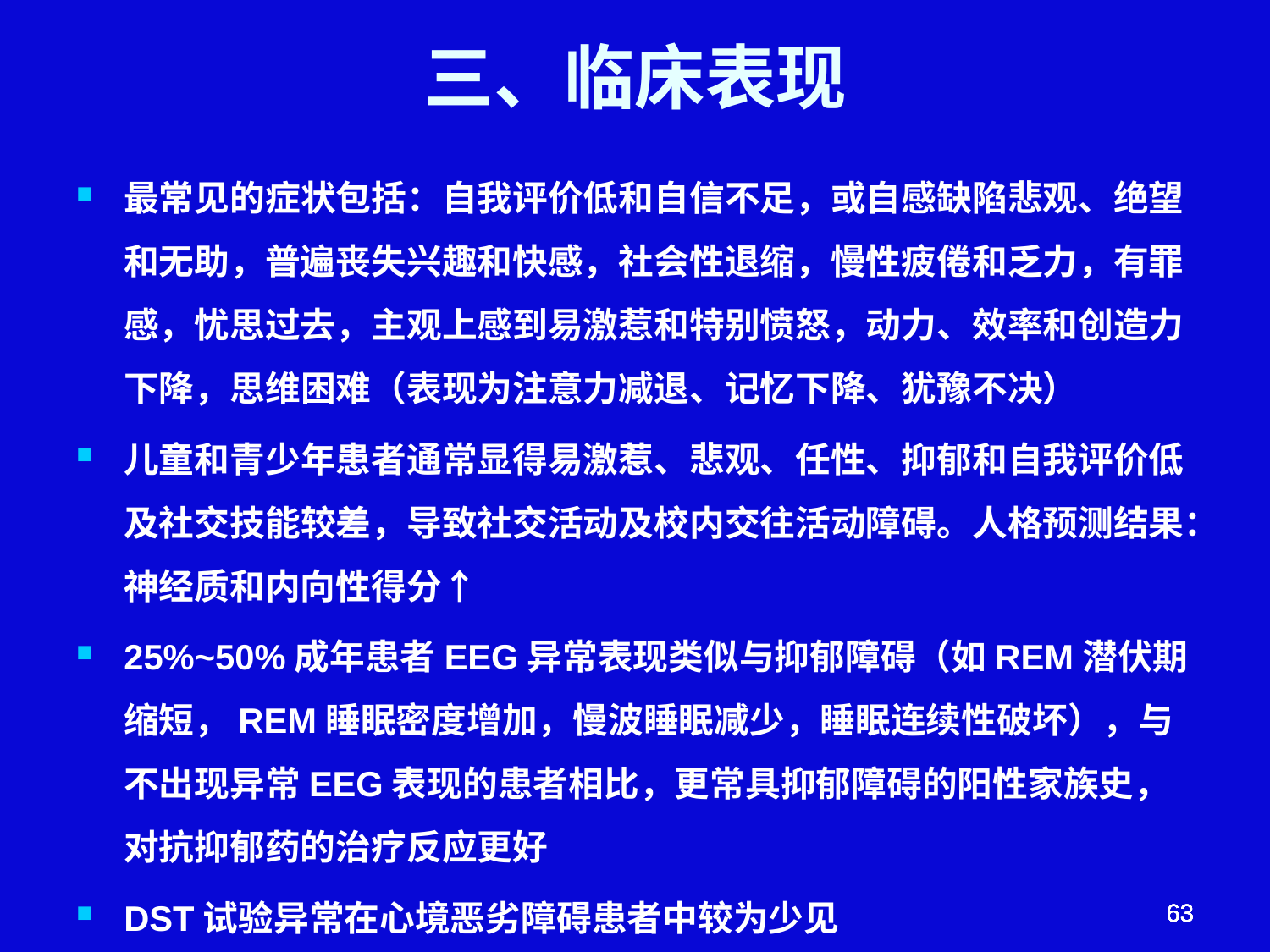

# 三、临床表现
最常见的症状包括：自我评价低和自信不足，或自感缺陷悲观、绝望和无助，普遍丧失兴趣和快感，社会性退缩，慢性疲倦和乏力，有罪感，忧思过去，主观上感到易激惹和特别愤怒，动力、效率和创造力下降，思维困难（表现为注意力减退、记忆下降、犹豫不决）
儿童和青少年患者通常显得易激惹、悲观、任性、抑郁和自我评价低及社交技能较差，导致社交活动及校内交往活动障碍。人格预测结果：神经质和内向性得分↑
25%~50%成年患者EEG异常表现类似与抑郁障碍（如REM潜伏期缩短，REM睡眠密度增加，慢波睡眠减少，睡眠连续性破坏），与不出现异常EEG表现的患者相比，更常具抑郁障碍的阳性家族史，对抗抑郁药的治疗反应更好
DST试验异常在心境恶劣障碍患者中较为少见
63
63
63
63
63
63